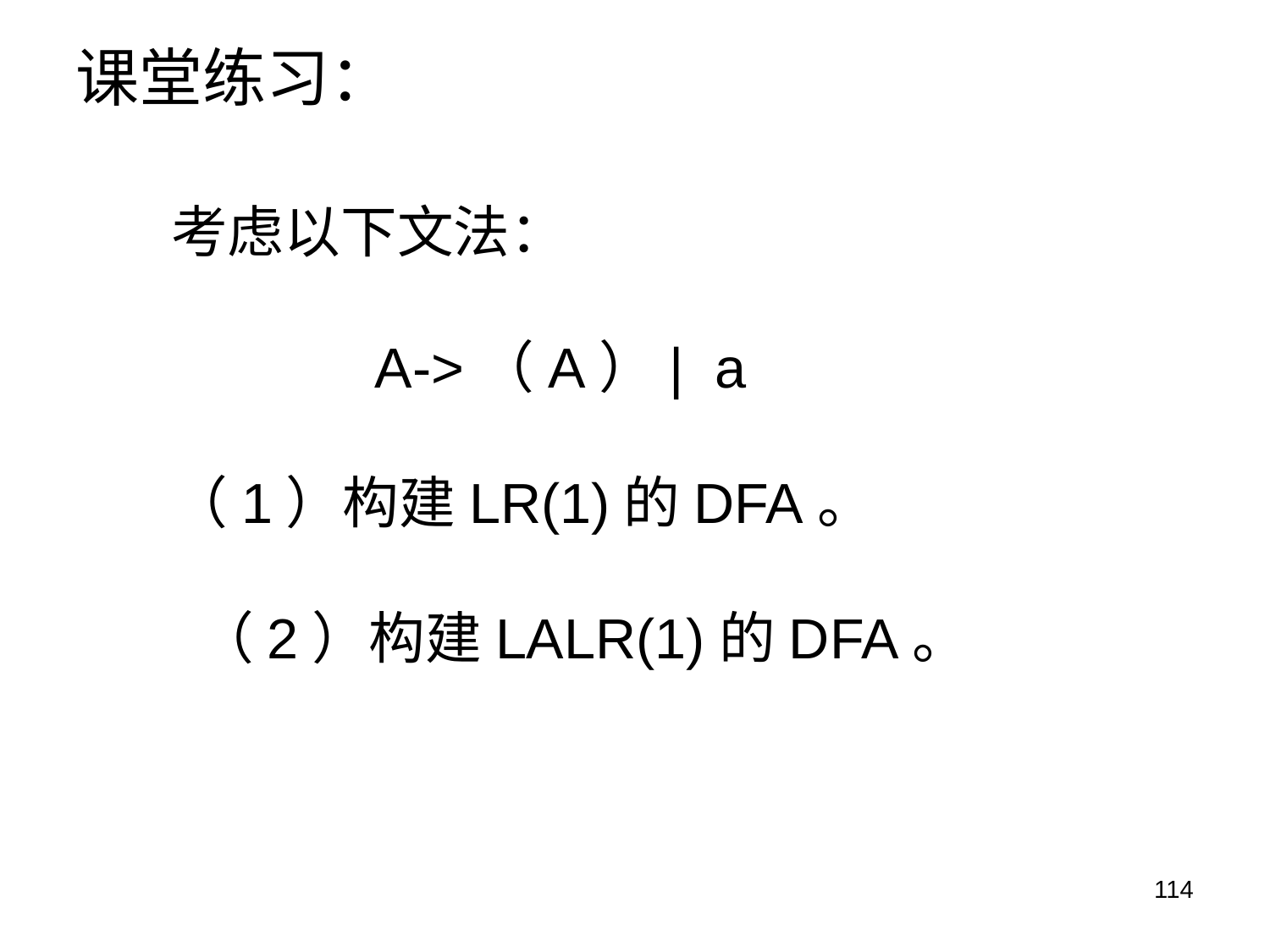

课堂练习：
考虑以下文法：

             A->（A）|  a

（1）构建LR(1)的DFA。

 （2）构建LALR(1)的DFA。

114